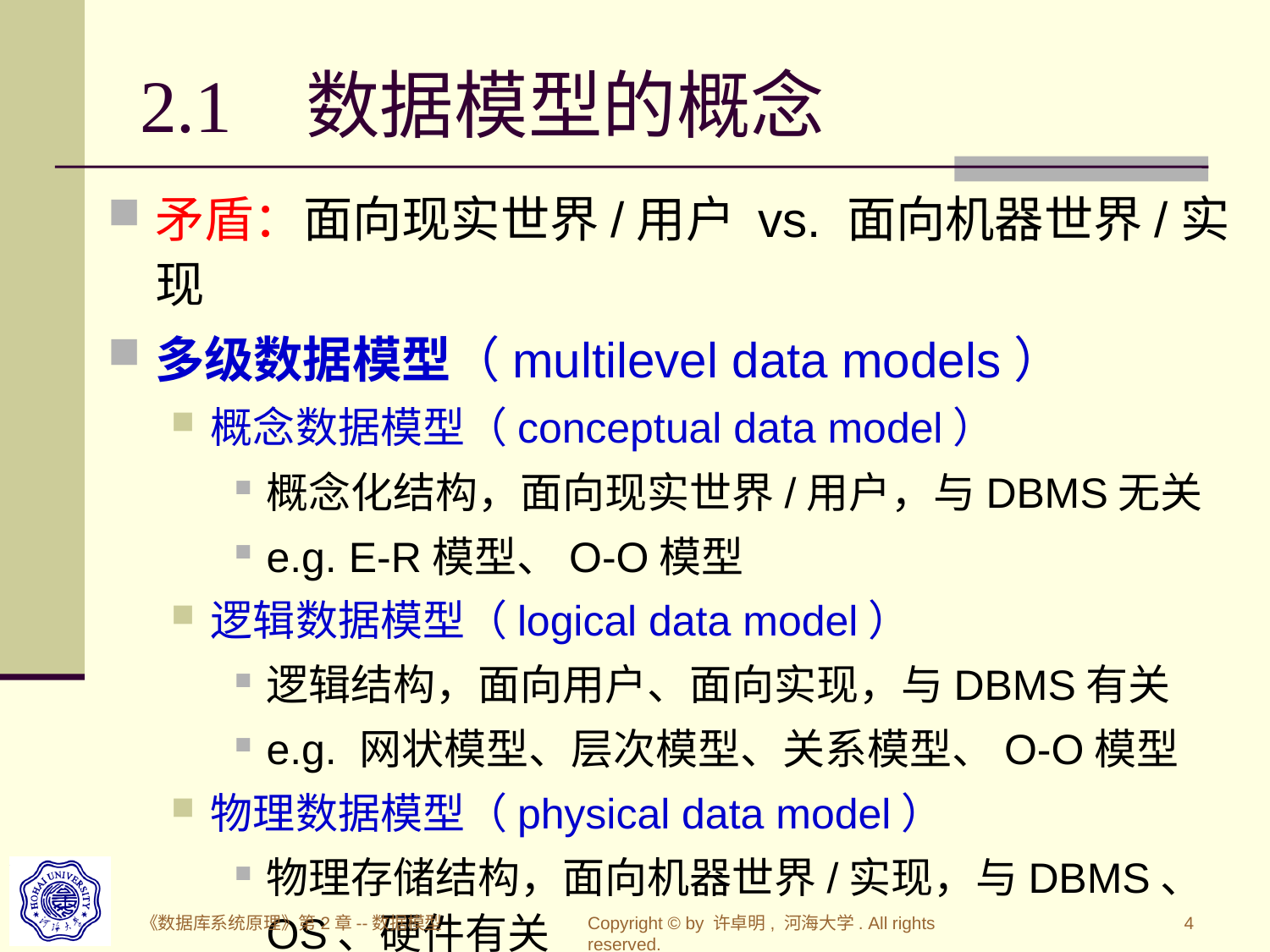

# 2.1   数据模型的概念
矛盾：面向现实世界/用户 vs. 面向机器世界/实现
多级数据模型（multilevel data models）
概念数据模型（conceptual data model）
概念化结构，面向现实世界/用户，与DBMS无关
e.g. E-R模型、O-O模型
逻辑数据模型（logical data model）
逻辑结构，面向用户、面向实现，与DBMS有关
e.g. 网状模型、层次模型、关系模型、O-O模型
物理数据模型（physical data model）
物理存储结构，面向机器世界/实现，与DBMS、
OS、硬件有关
《数据库系统原理》第2章--数据模型
Copyright © by 许卓明, 河海大学. All rights reserved.
4